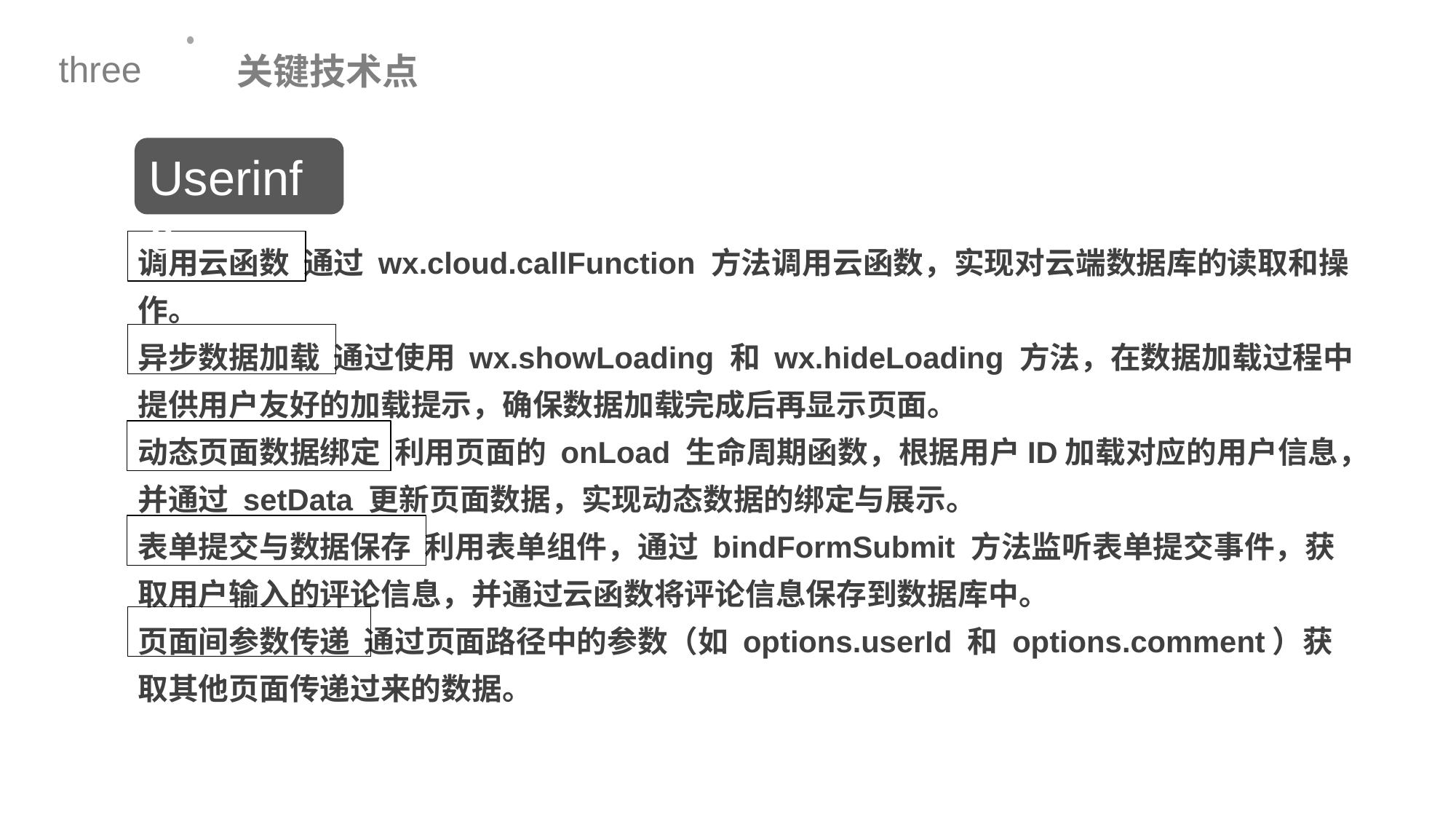

关键技术点

three
Userinfo
调用云函数  通过 wx.cloud.callFunction 方法调用云函数，实现对云端数据库的读取和操作。
异步数据加载  通过使用 wx.showLoading 和 wx.hideLoading 方法，在数据加载过程中提供用户友好的加载提示，确保数据加载完成后再显示页面。
动态页面数据绑定  利用页面的 onLoad 生命周期函数，根据用户ID加载对应的用户信息，并通过 setData 更新页面数据，实现动态数据的绑定与展示。
表单提交与数据保存  利用表单组件，通过 bindFormSubmit 方法监听表单提交事件，获取用户输入的评论信息，并通过云函数将评论信息保存到数据库中。
页面间参数传递  通过页面路径中的参数（如 options.userId 和 options.comment）获取其他页面传递过来的数据。